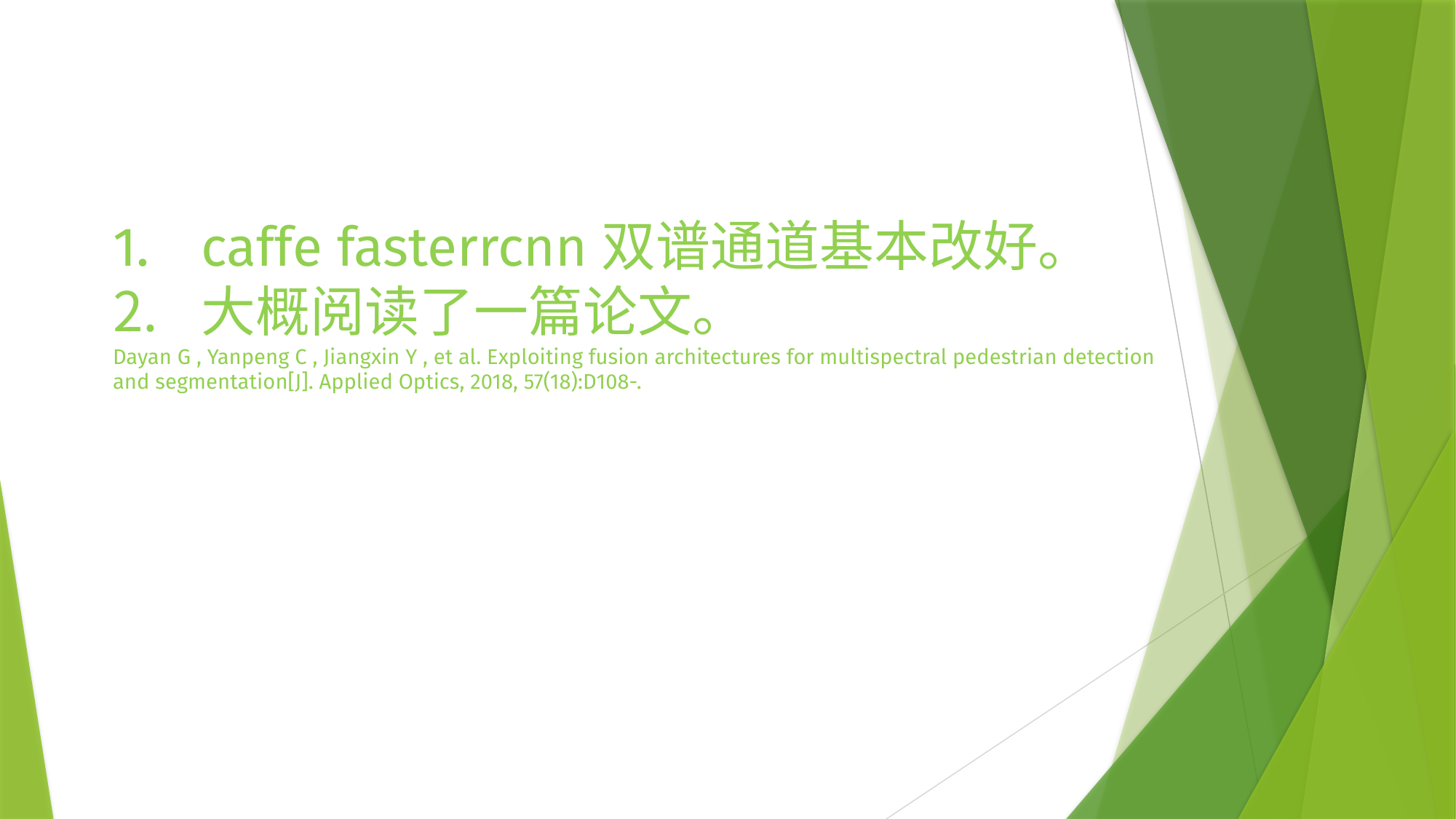

caffe fasterrcnn双谱通道基本改好。
大概阅读了一篇论文。
Dayan G , Yanpeng C , Jiangxin Y , et al. Exploiting fusion architectures for multispectral pedestrian detection and segmentation[J]. Applied Optics, 2018, 57(18):D108-.